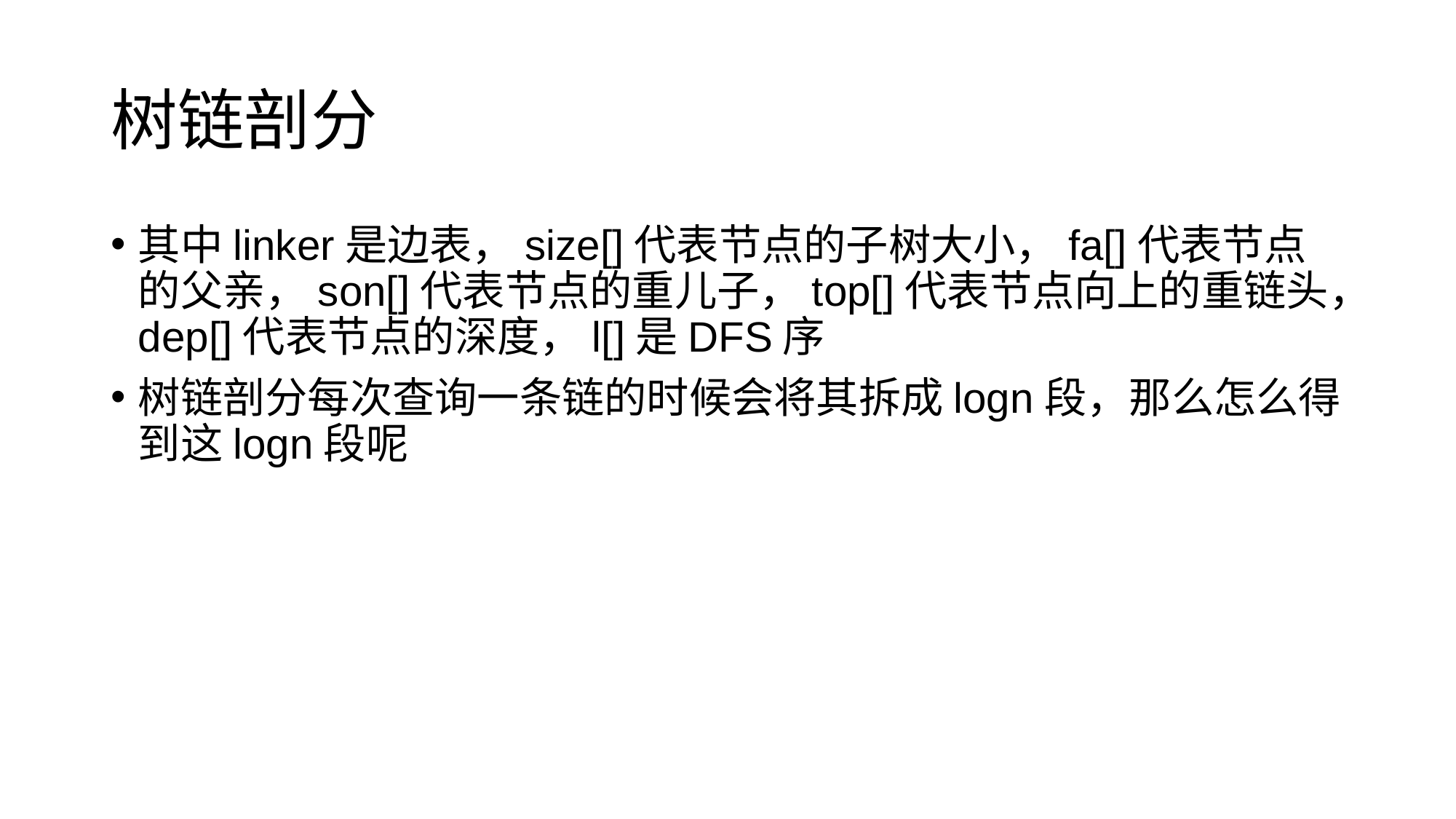

# 树链剖分
其中linker是边表，size[]代表节点的子树大小，fa[]代表节点的父亲，son[]代表节点的重儿子，top[]代表节点向上的重链头，dep[]代表节点的深度，l[]是DFS序
树链剖分每次查询一条链的时候会将其拆成logn段，那么怎么得到这logn段呢